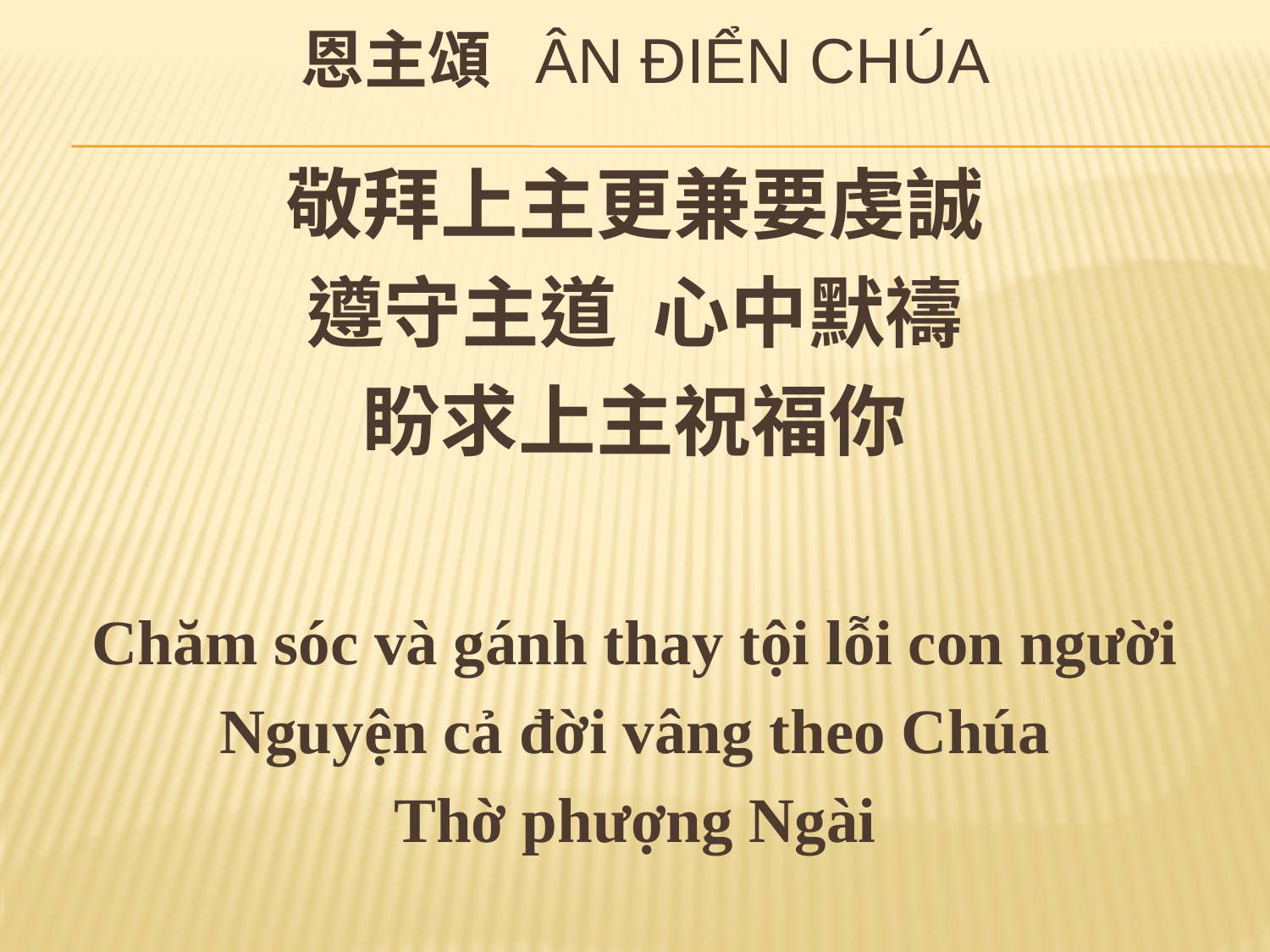

# 恩主頌  Ân Điển Chúa
敬拜上主更兼要虔誠
遵守主道  心中默禱
盼求上主祝福你
Chăm sóc và gánh thay tội lỗi con người
Nguyện cả đời vâng theo Chúa
Thờ phượng Ngài